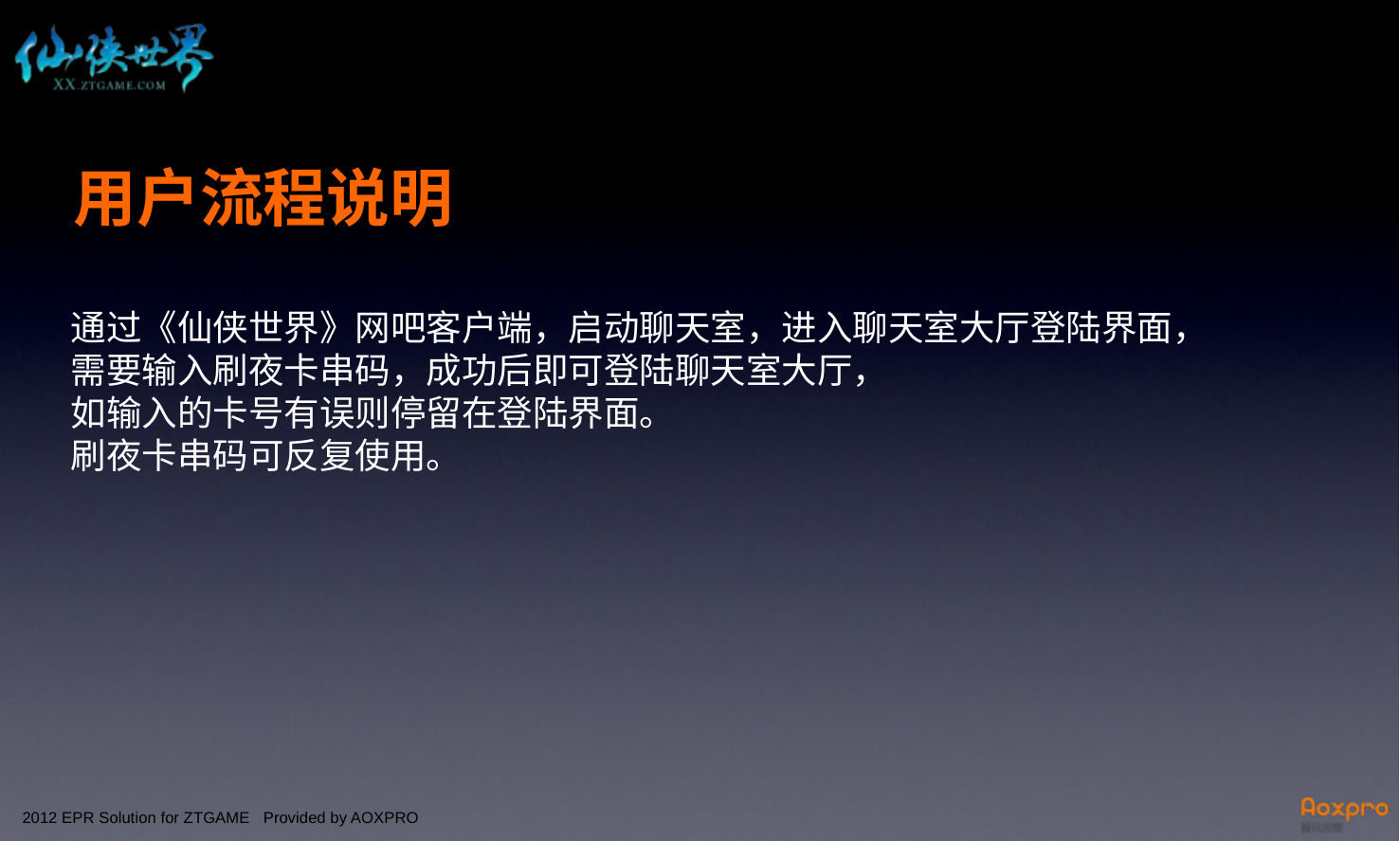

用户流程说明
通过《仙侠世界》网吧客户端，启动聊天室，进入聊天室大厅登陆界面，
需要输入刷夜卡串码，成功后即可登陆聊天室大厅，
如输入的卡号有误则停留在登陆界面。
刷夜卡串码可反复使用。